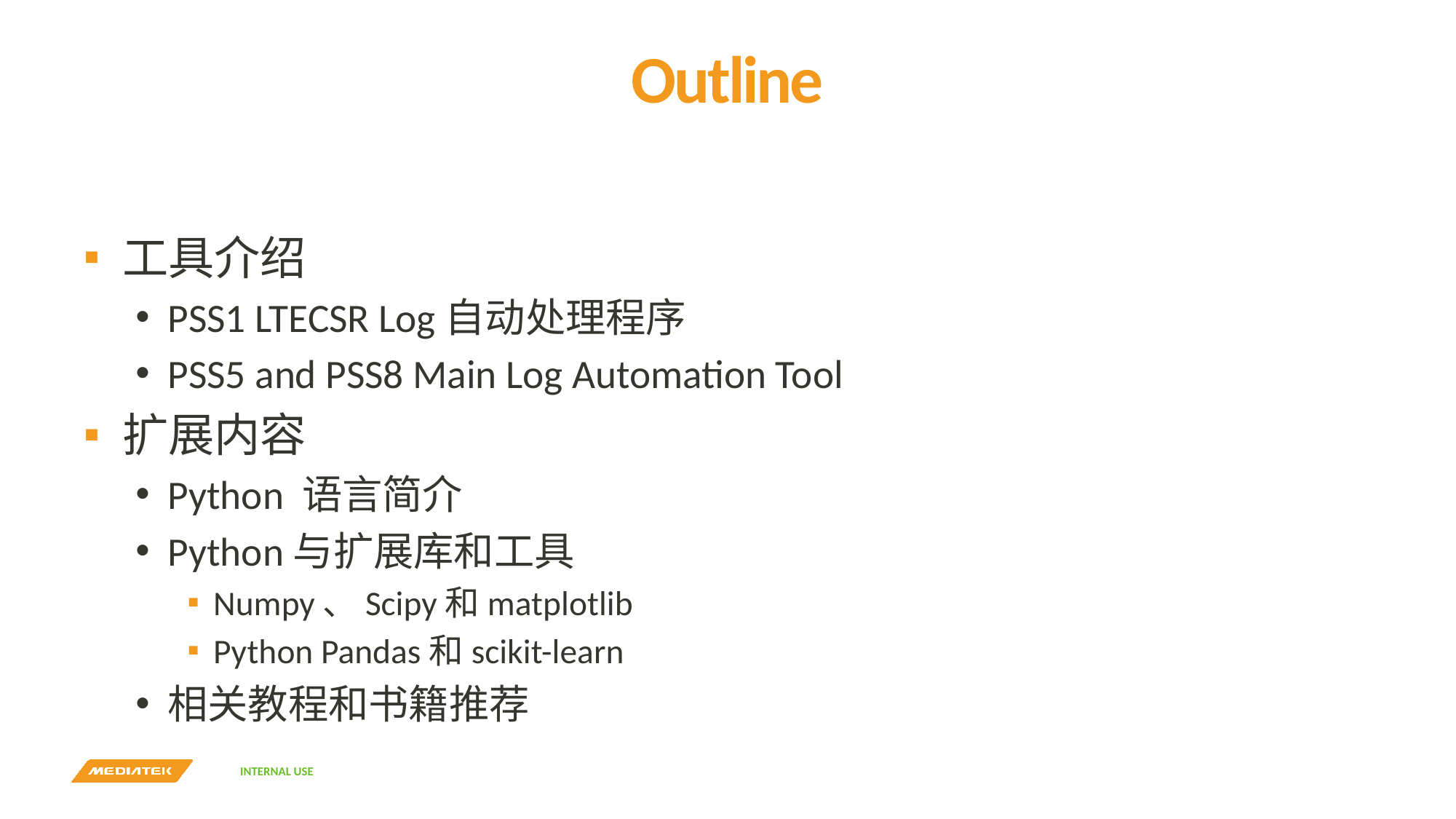

# Outline
工具介绍
PSS1 LTECSR Log自动处理程序
PSS5 and PSS8 Main Log Automation Tool
扩展内容
Python 语言简介
Python与扩展库和工具
Numpy、Scipy和matplotlib
Python Pandas和scikit-learn
相关教程和书籍推荐